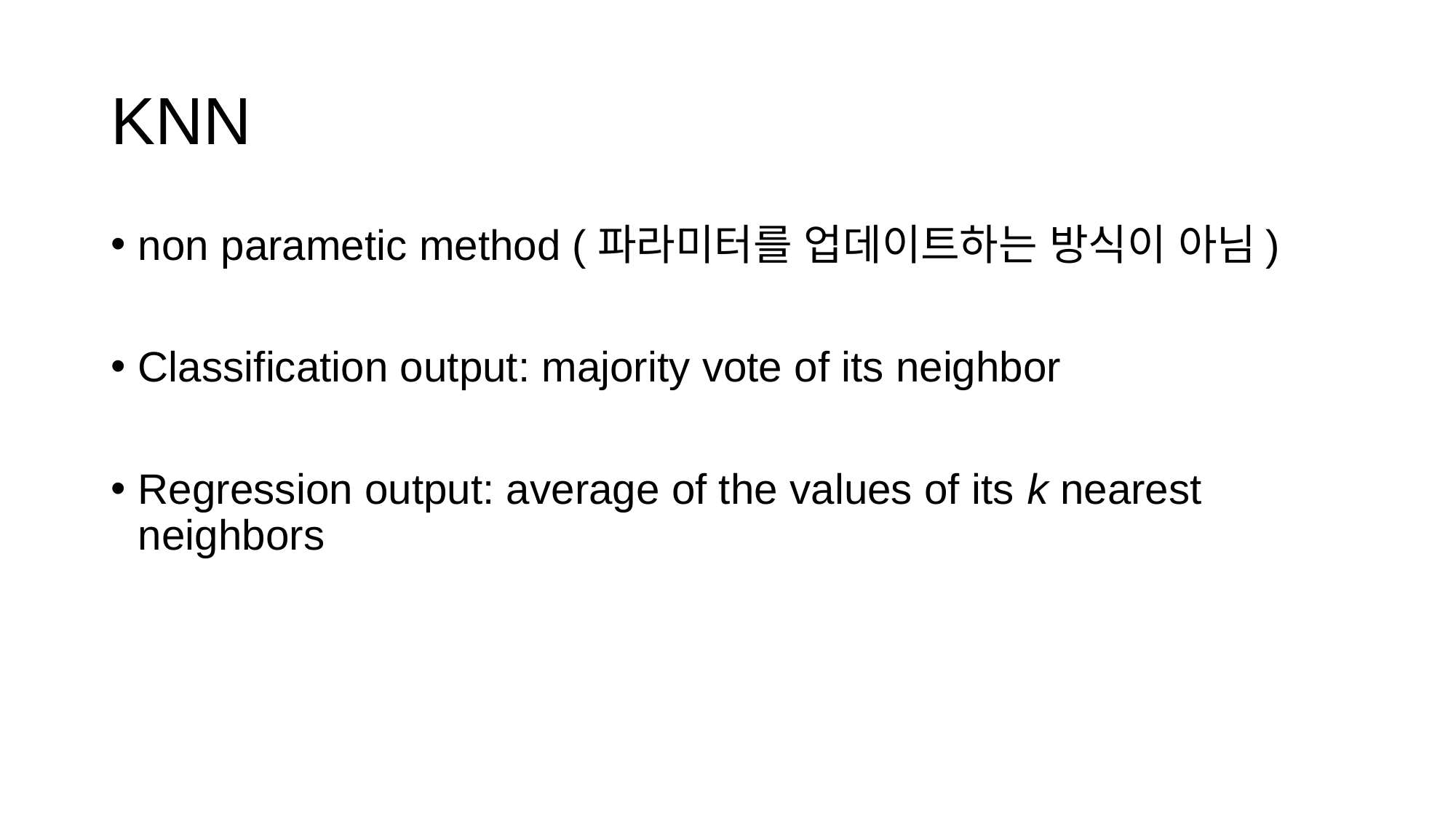

# KNN
non parametic method (파라미터를 업데이트하는 방식이 아님)

Classification output: majority vote of its neighbor

Regression output: average of the values of its k nearest neighbors